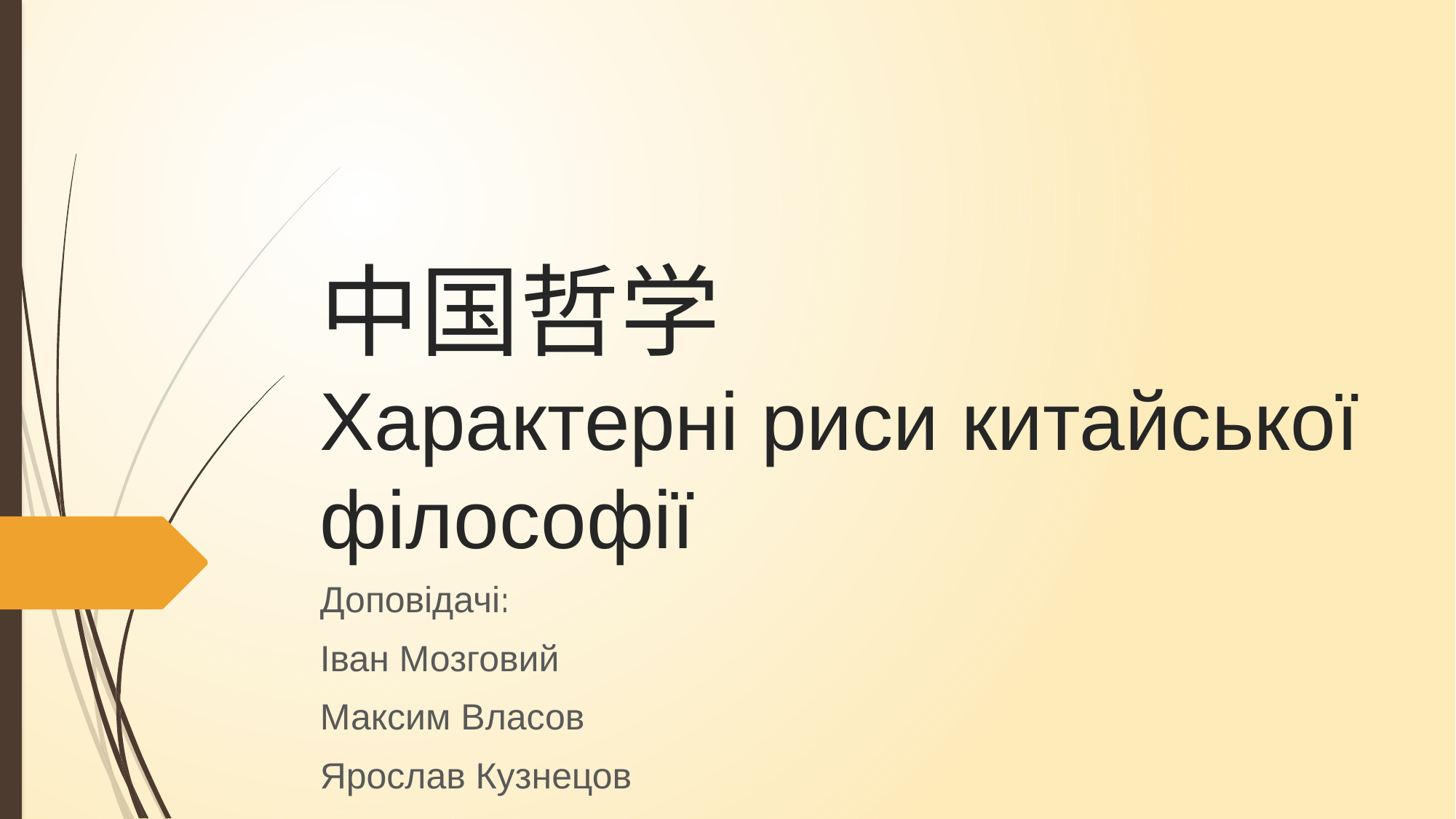

# 中国哲学 Характерні риси китайської філософії
Доповідачі:
Іван Мозговий
Максим Власов
Ярослав Кузнецов